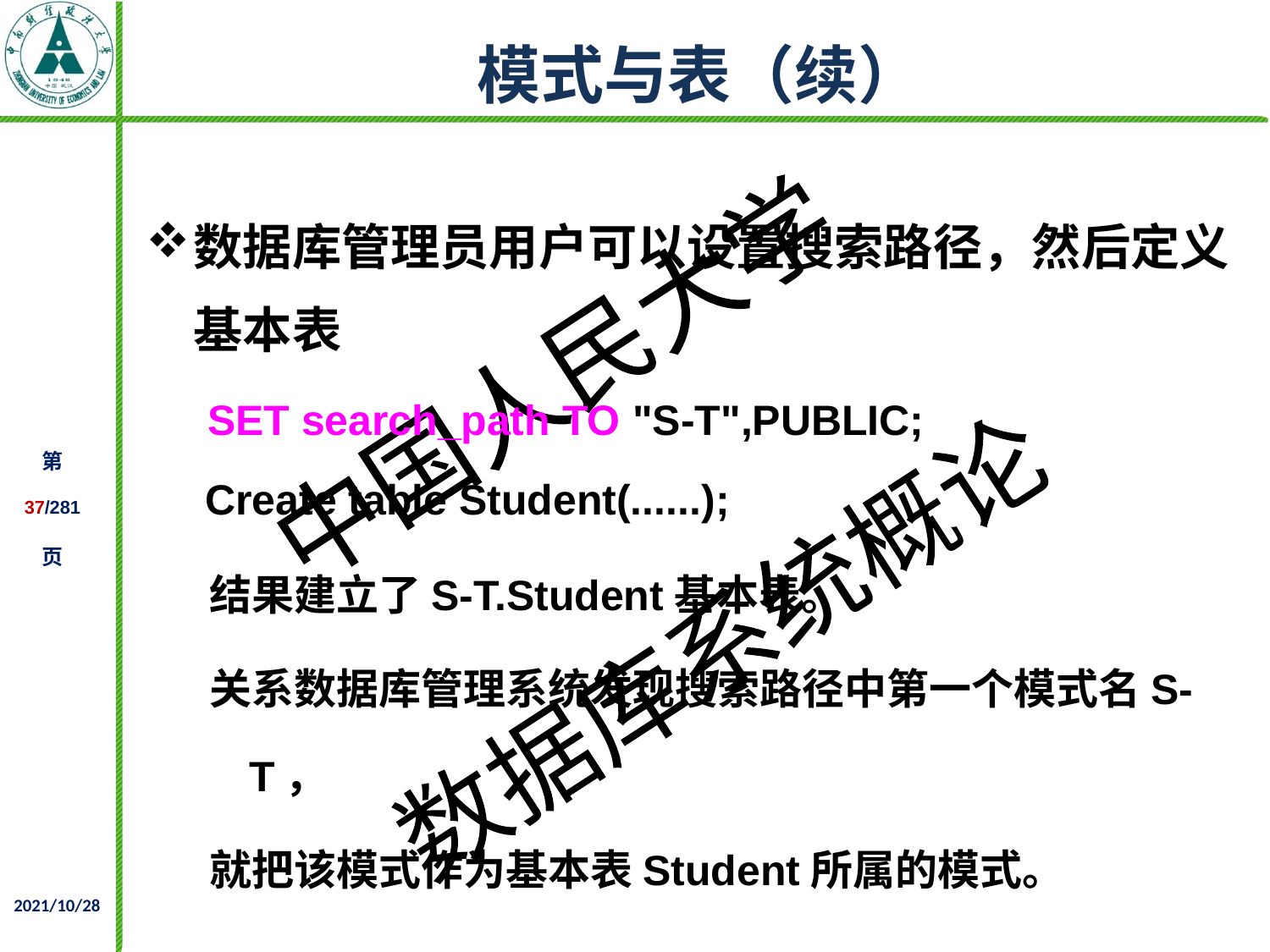

# 模式与表（续）
数据库管理员用户可以设置搜索路径，然后定义基本表
     SET search_path TO "S-T",PUBLIC;
     Create table Student(......);
结果建立了S-T.Student基本表。
关系数据库管理系统发现搜索路径中第一个模式名S-T，
就把该模式作为基本表Student所属的模式。
2021/10/28